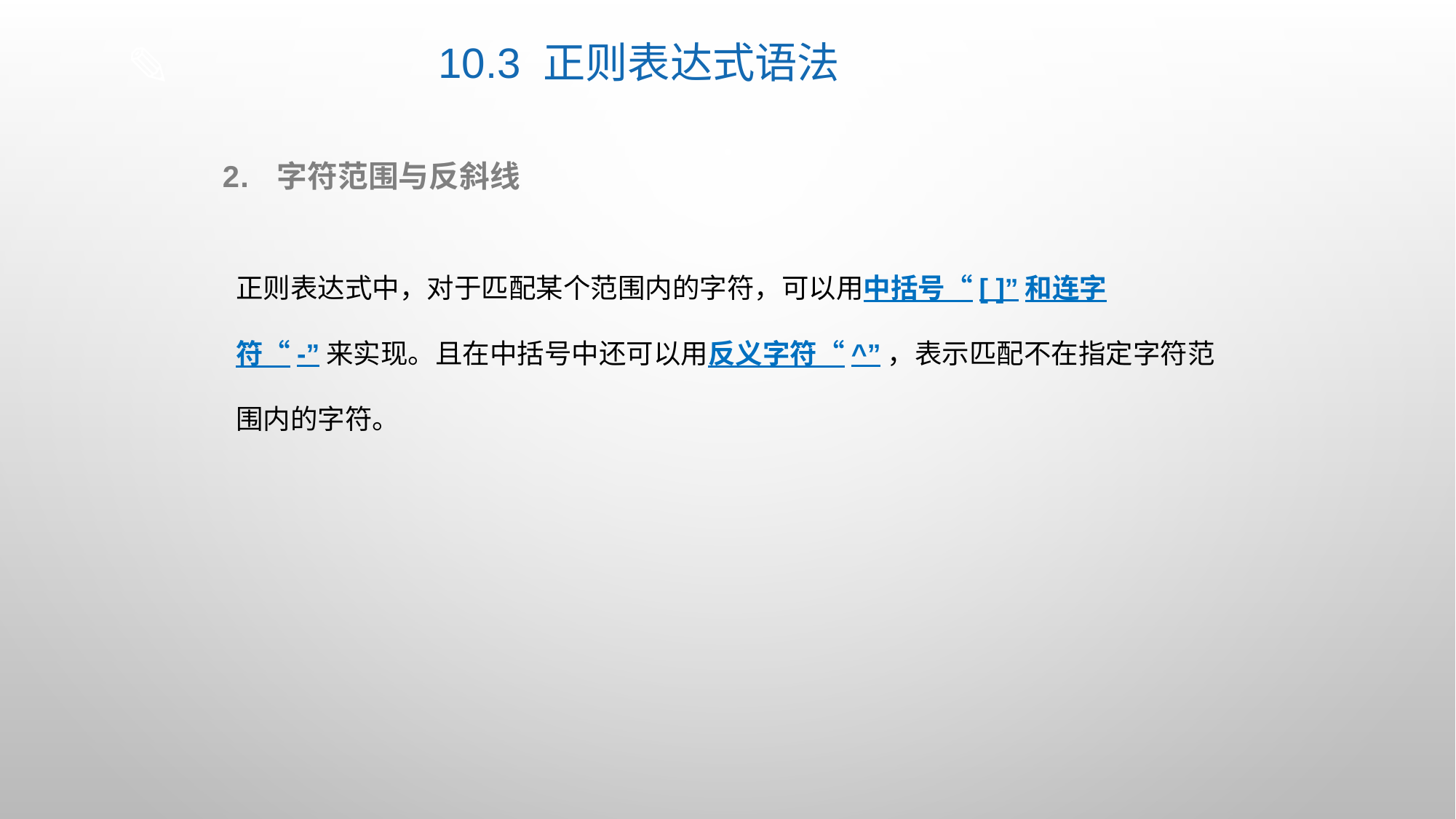

# 10.3 正则表达式语法
字符范围与反斜线
正则表达式中，对于匹配某个范围内的字符，可以用中括号“[ ]”和连字符“-”来实现。且在中括号中还可以用反义字符“^”，表示匹配不在指定字符范围内的字符。